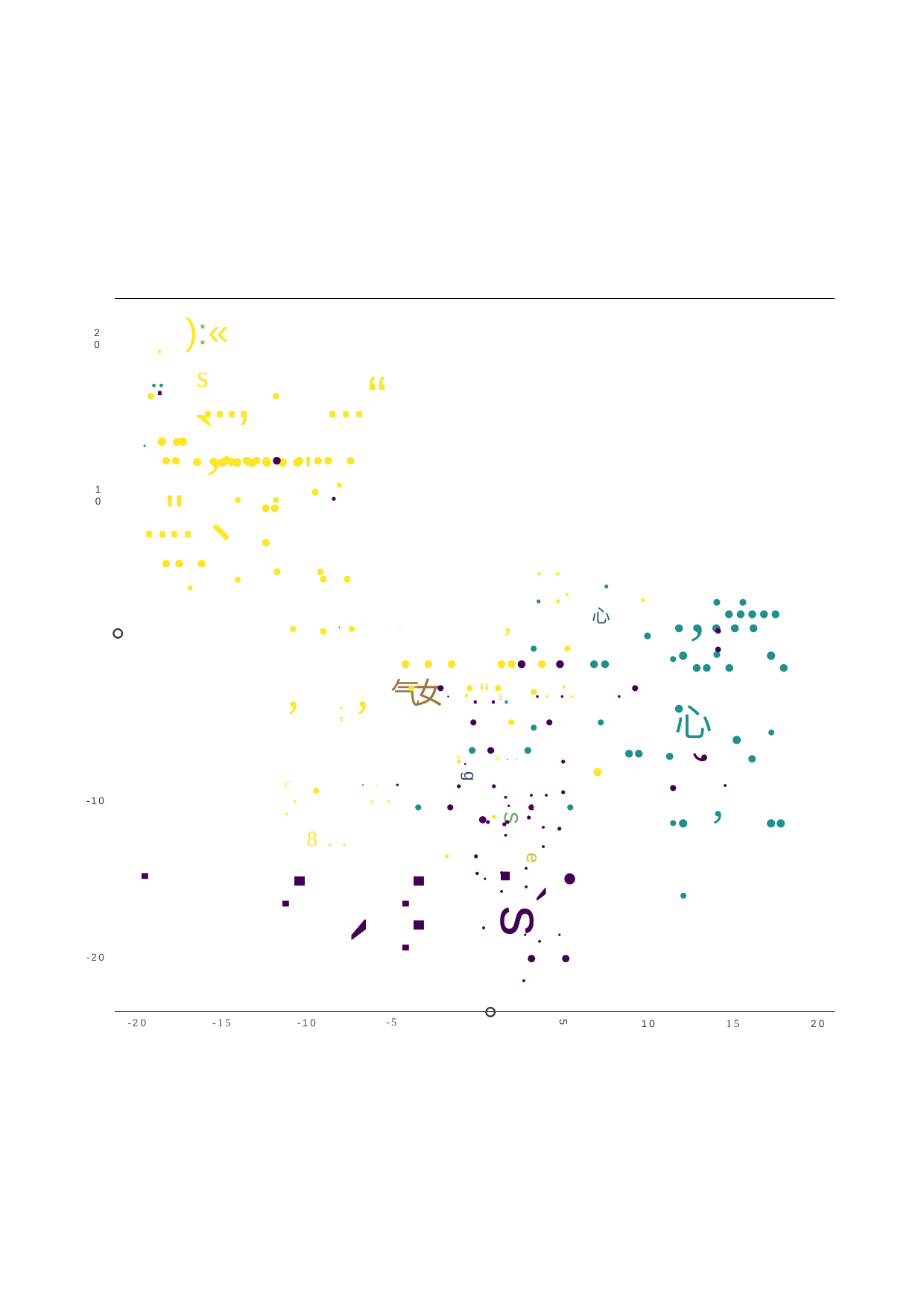

．):«.
20
．...,．...“．	....、
..	s ··`......
••	• •••• •'••.• ••.•
·.,..."
．．．．．．
．
10
•••
．．．
．.．..，;，C.．··.· .••
8..
．．．
.,....
．．．
．
．
.：.心.．.，..．
•••••
．．
．
心
，
。
•••．•
•．••
•••	••• • •	••
•• •	•
••••	•	••• • ••．• •
气女• ·.“.3.
•• ••	•
•••v..•
••
．，
． ．
．．
． ．
．
. g
．
．．
. s .
-10
一．．．
．．
．	．．
．．．
e
．．．
.`s......`.
．．．
．
．．．．
．
-20
．
。

-5
-15
15
-20
-10
10
20
5